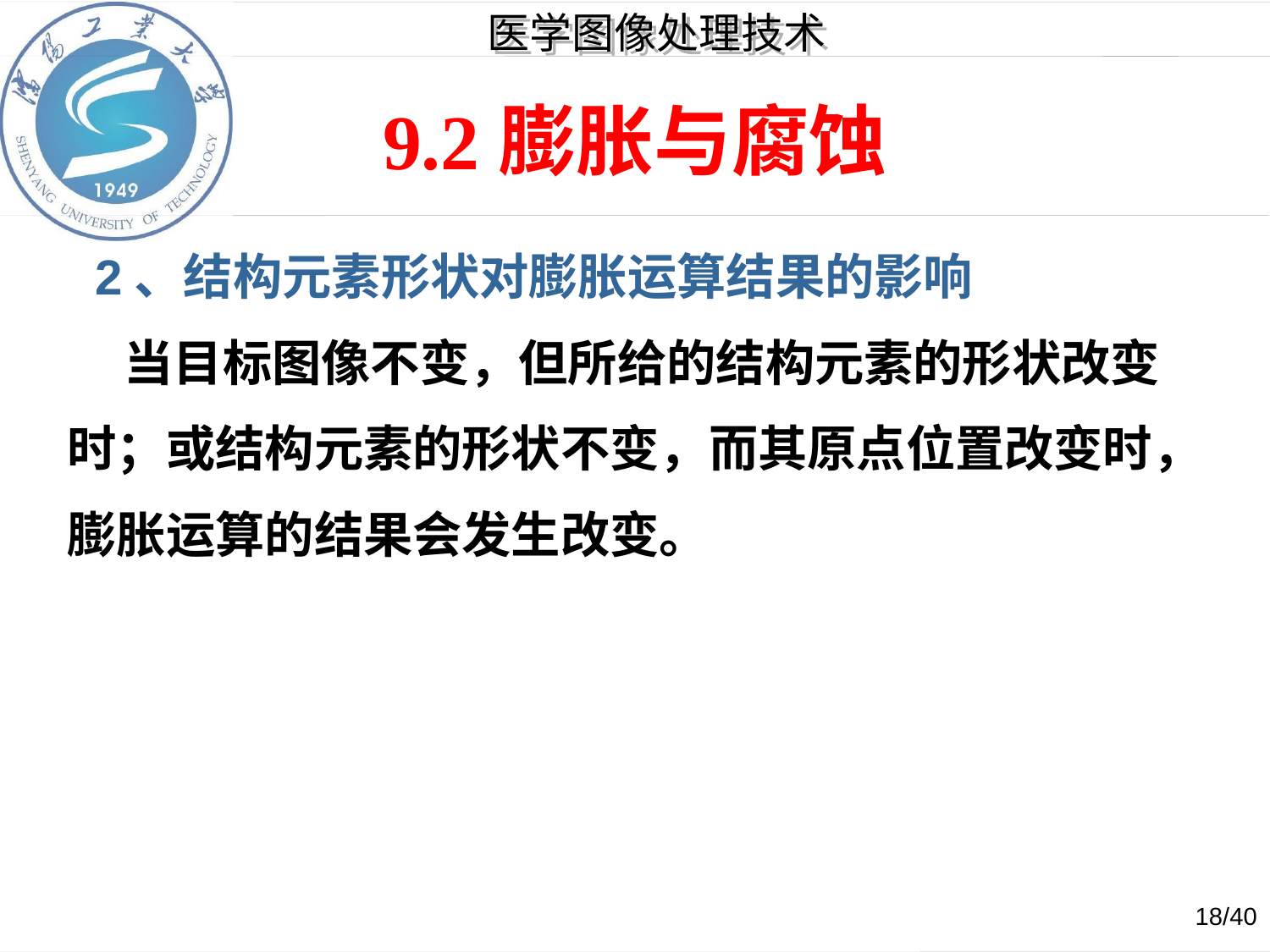

9.2膨胀与腐蚀
  2、结构元素形状对膨胀运算结果的影响
    当目标图像不变，但所给的结构元素的形状改变时；或结构元素的形状不变，而其原点位置改变时，膨胀运算的结果会发生改变。